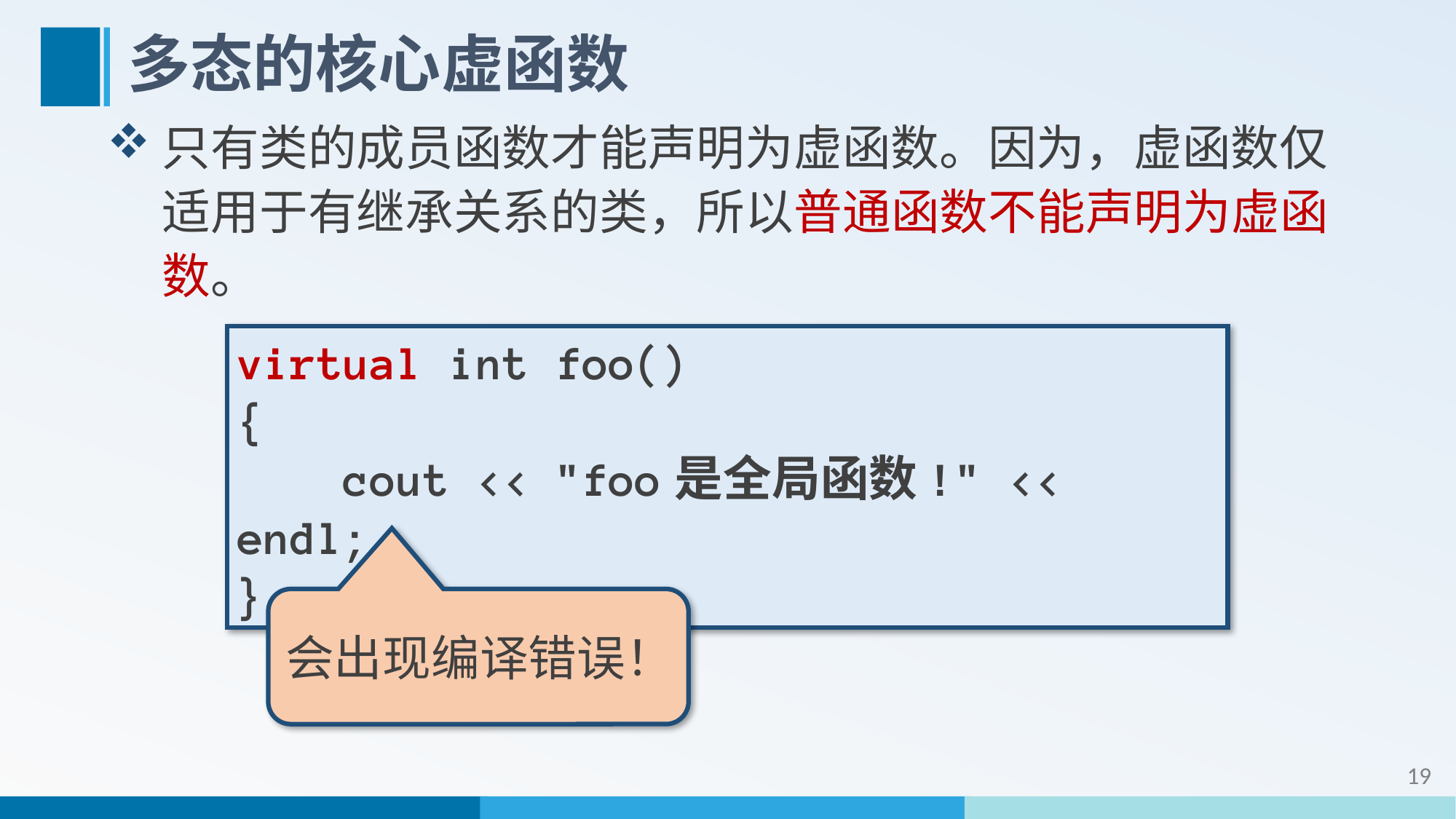

# 多态的核心虚函数
只有类的成员函数才能声明为虚函数。因为，虚函数仅适用于有继承关系的类，所以普通函数不能声明为虚函数。
virtual int foo()
{
    cout << "foo是全局函数!" << endl;
}
会出现编译错误！